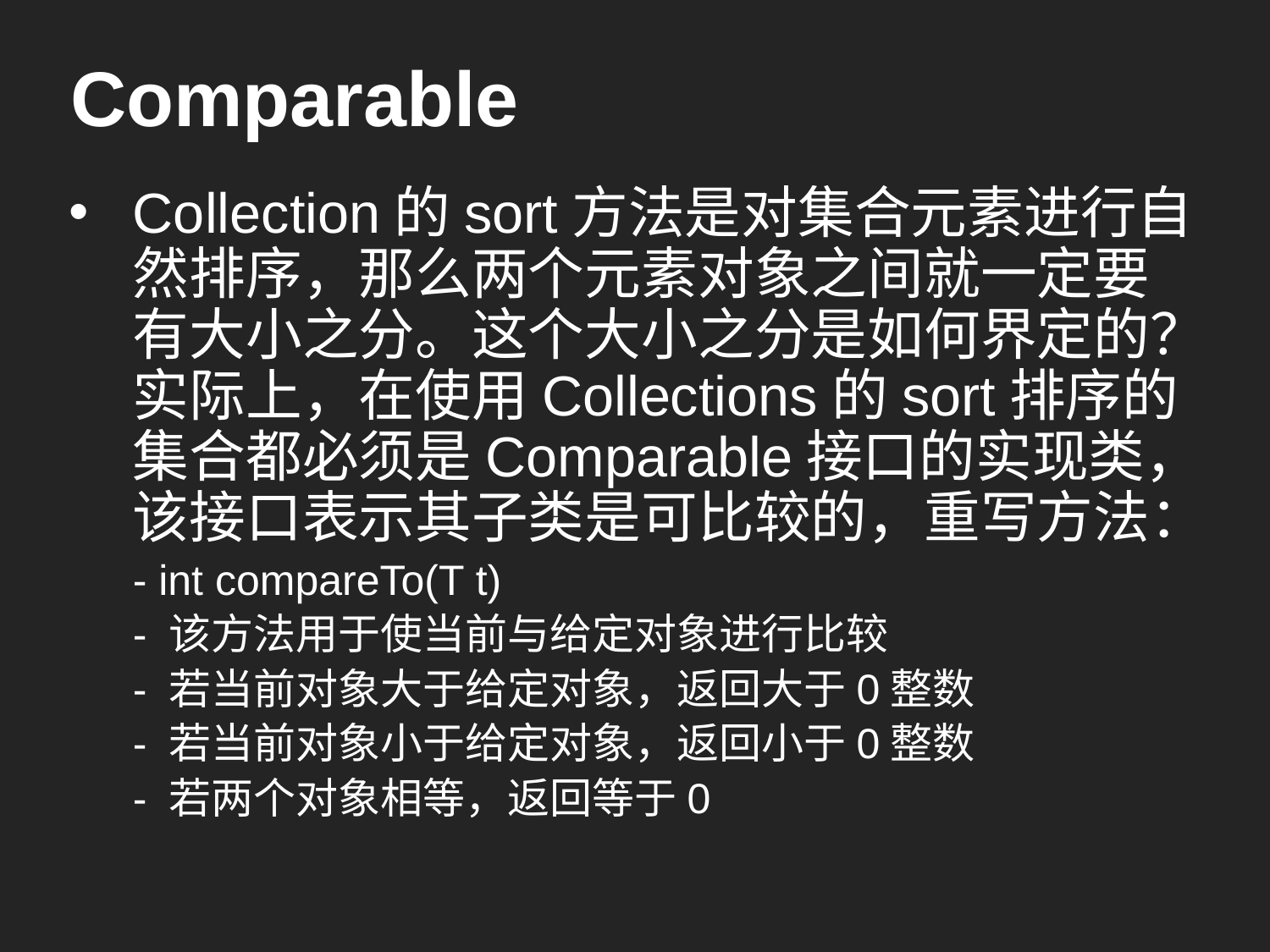

# Comparable
Collection的sort方法是对集合元素进行自然排序，那么两个元素对象之间就一定要有大小之分。这个大小之分是如何界定的？实际上，在使用Collections的sort排序的集合都必须是Comparable接口的实现类，该接口表示其子类是可比较的，重写方法：
- int compareTo(T t)
- 该方法用于使当前与给定对象进行比较
- 若当前对象大于给定对象，返回大于0整数
- 若当前对象小于给定对象，返回小于0整数
- 若两个对象相等，返回等于0